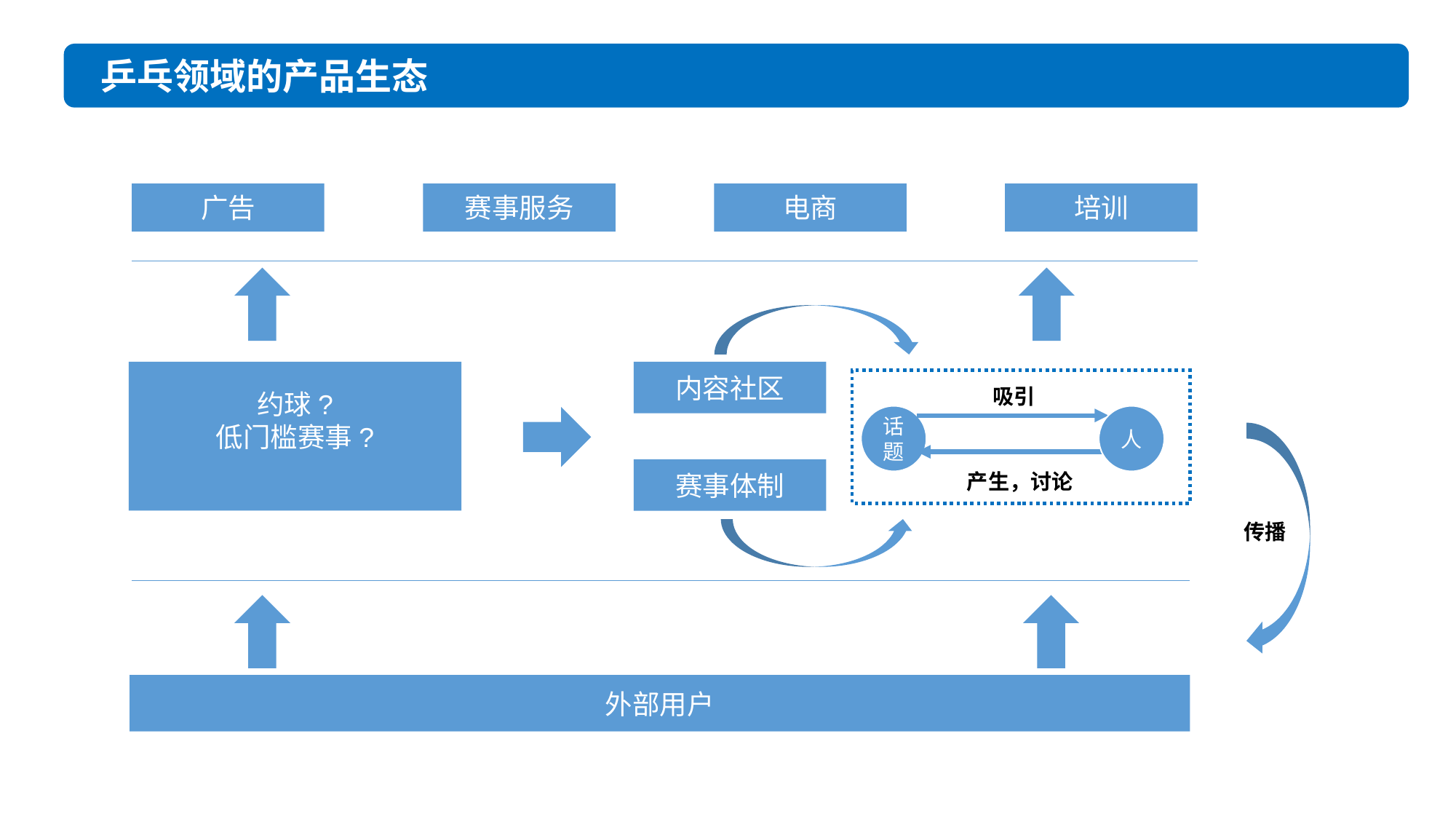

乒乓领域的产品生态
广告
赛事服务
电商
培训

内容社区

吸引
话题
人
产生，讨论
赛事体制

约球?
低门槛赛事?

传播

外部用户